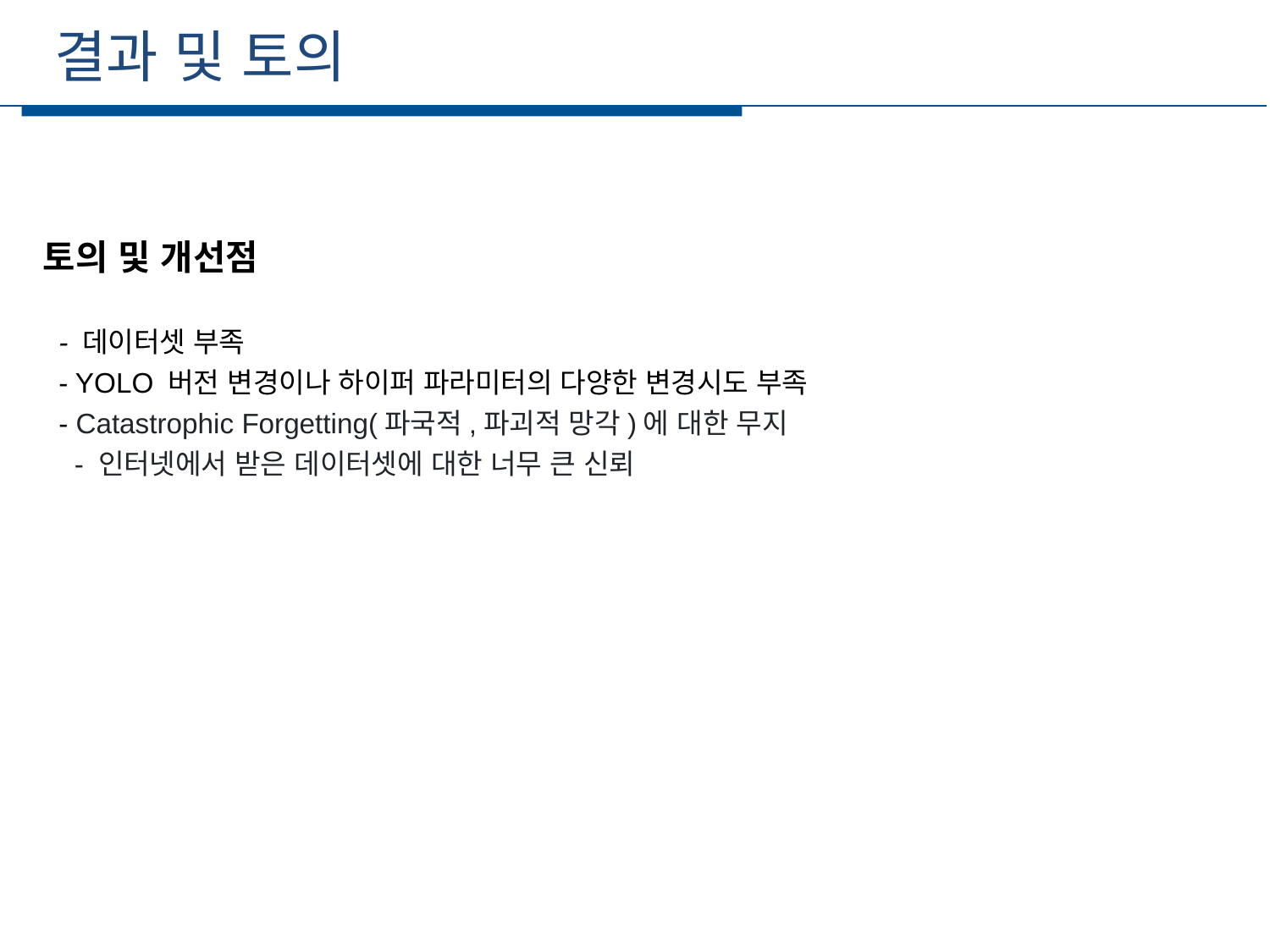

결과 및 토의
세부일정

토의 및 개선점
  - 데이터셋 부족
  - YOLO 버전 변경이나 하이퍼 파라미터의 다양한 변경시도 부족
  - Catastrophic Forgetting(파국적,파괴적 망각)에 대한 무지
    - 인터넷에서 받은 데이터셋에 대한 너무 큰 신뢰